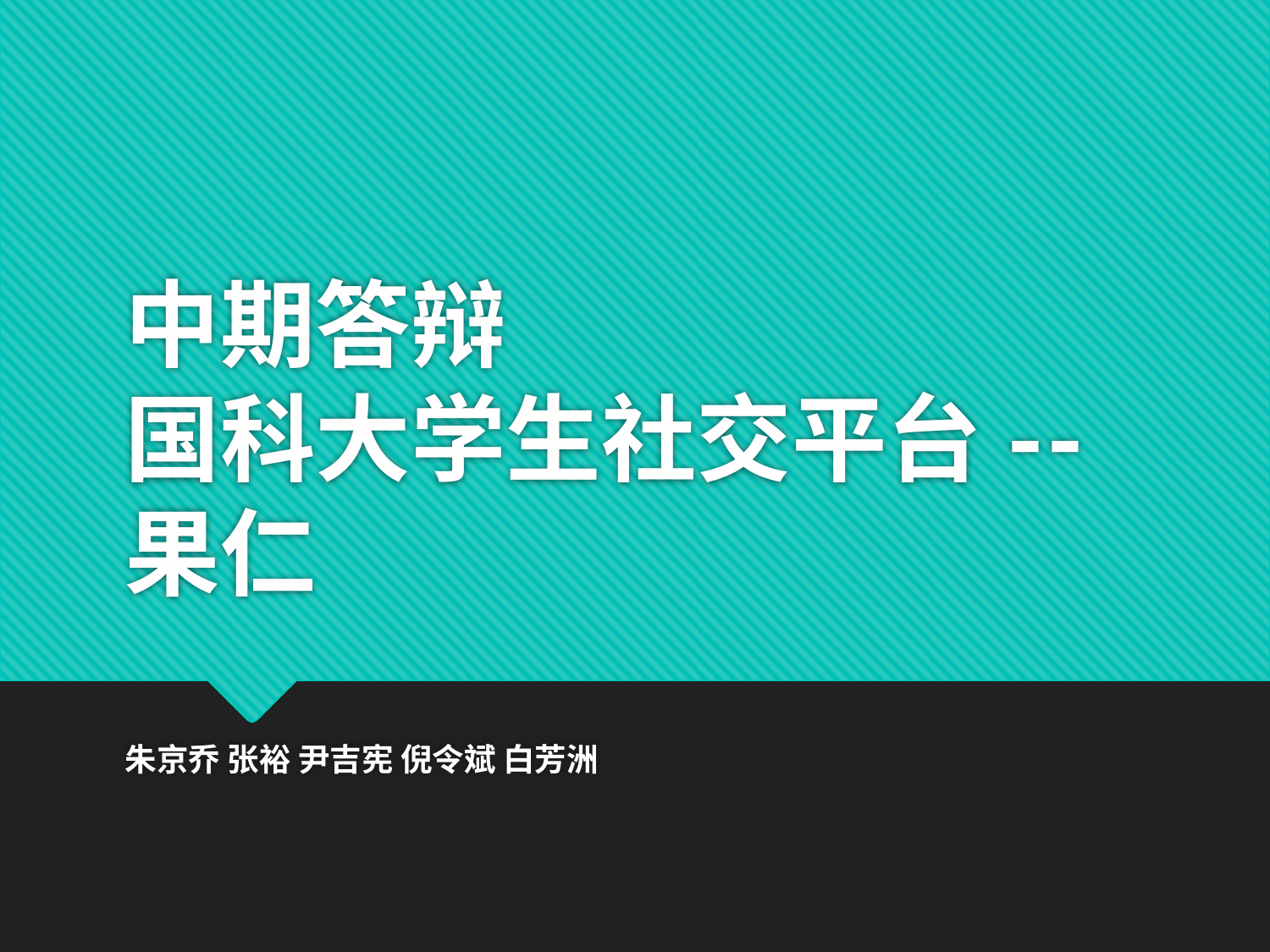

# 中期答辩 国科大学生社交平台--果仁
朱京乔 张裕 尹吉宪 倪令斌 白芳洲